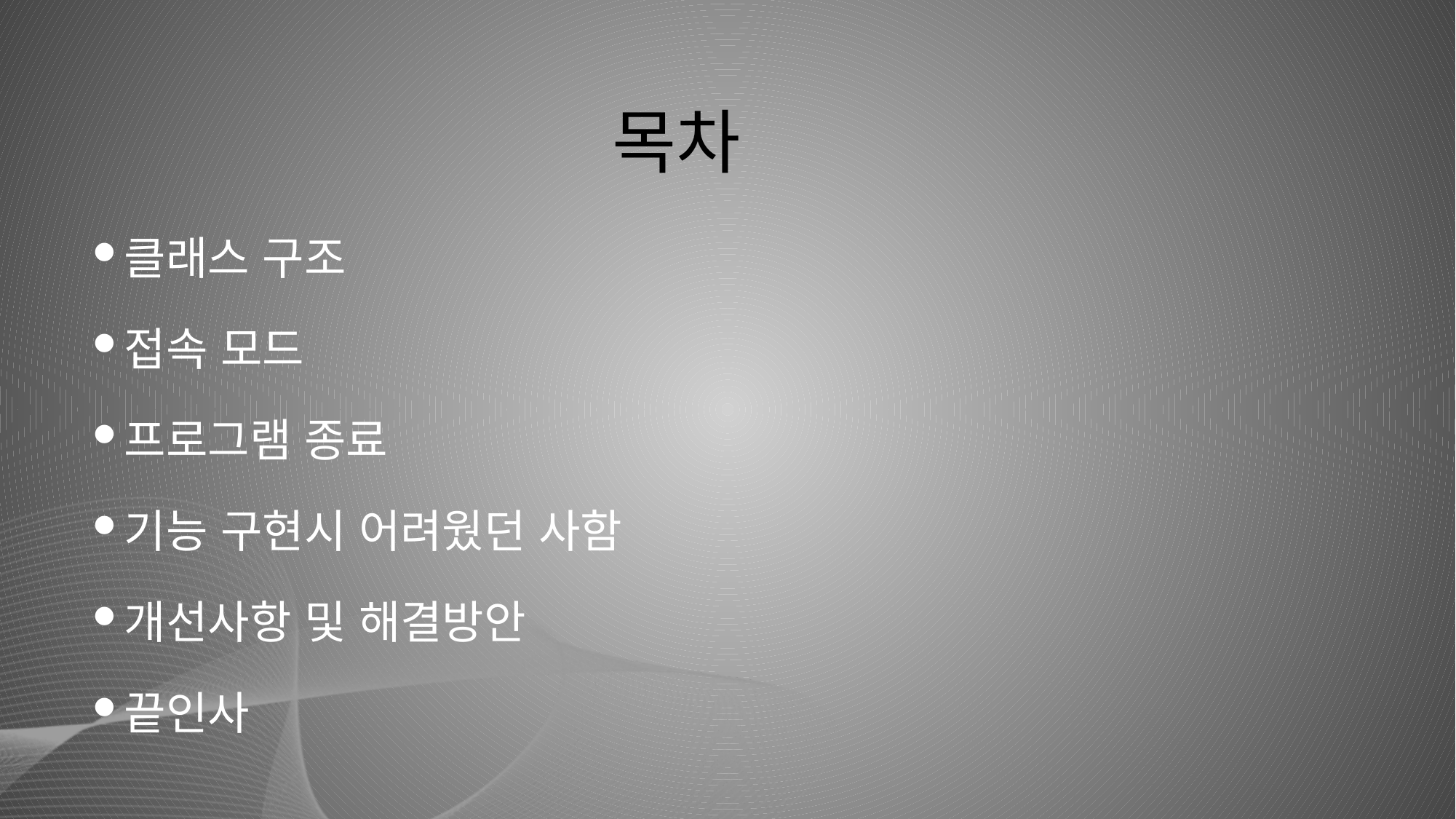

# 목차
클래스 구조
접속 모드
프로그램 종료
기능 구현시 어려웠던 사함
개선사항 및 해결방안
끝인사